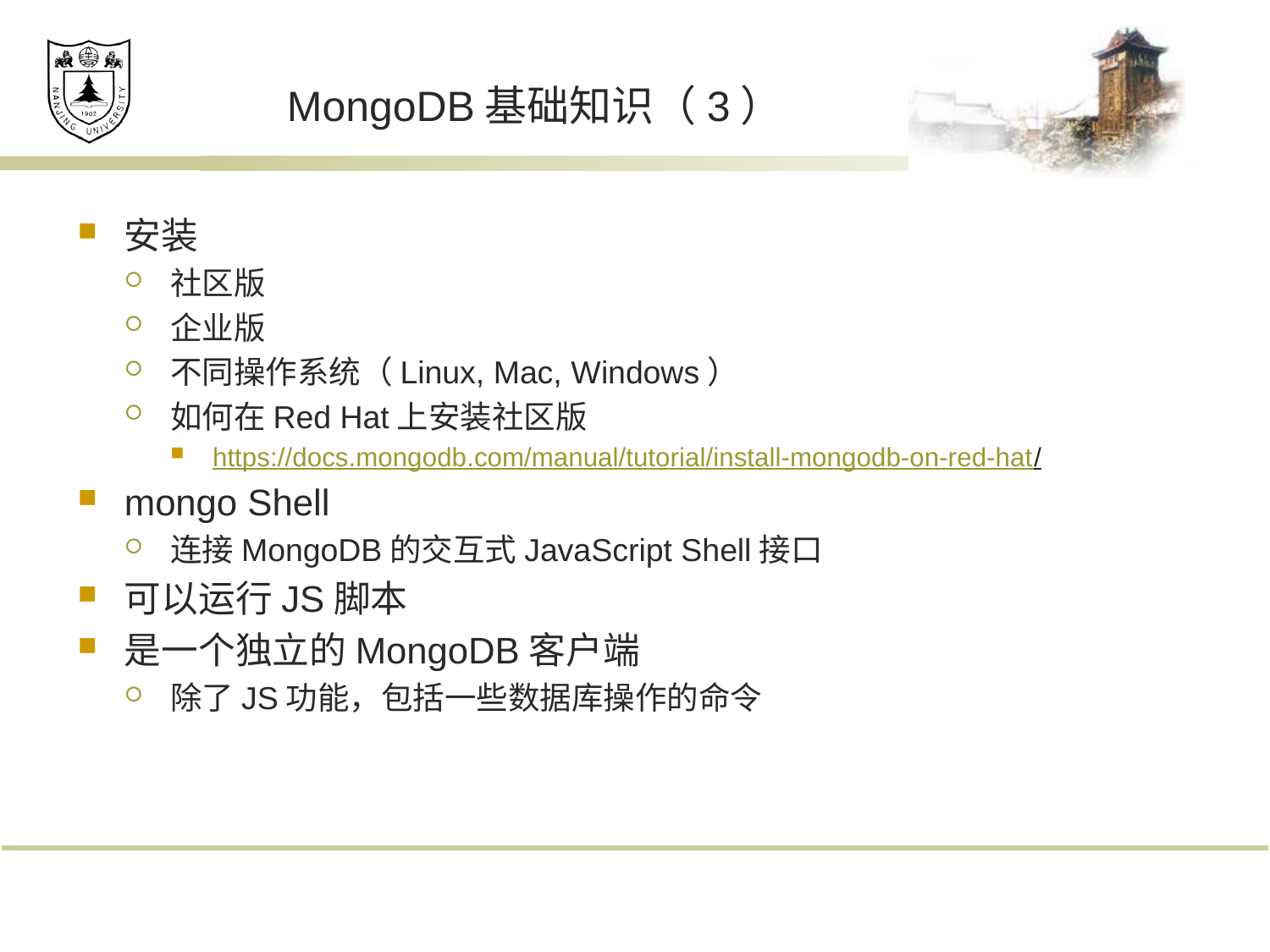

# MongoDB基础知识（3）
安装
社区版
企业版
不同操作系统（Linux, Mac, Windows）
如何在Red Hat上安装社区版
https://docs.mongodb.com/manual/tutorial/install-mongodb-on-red-hat/
mongo Shell
连接MongoDB的交互式JavaScript Shell接口
可以运行JS脚本
是一个独立的MongoDB客户端
除了JS功能，包括一些数据库操作的命令